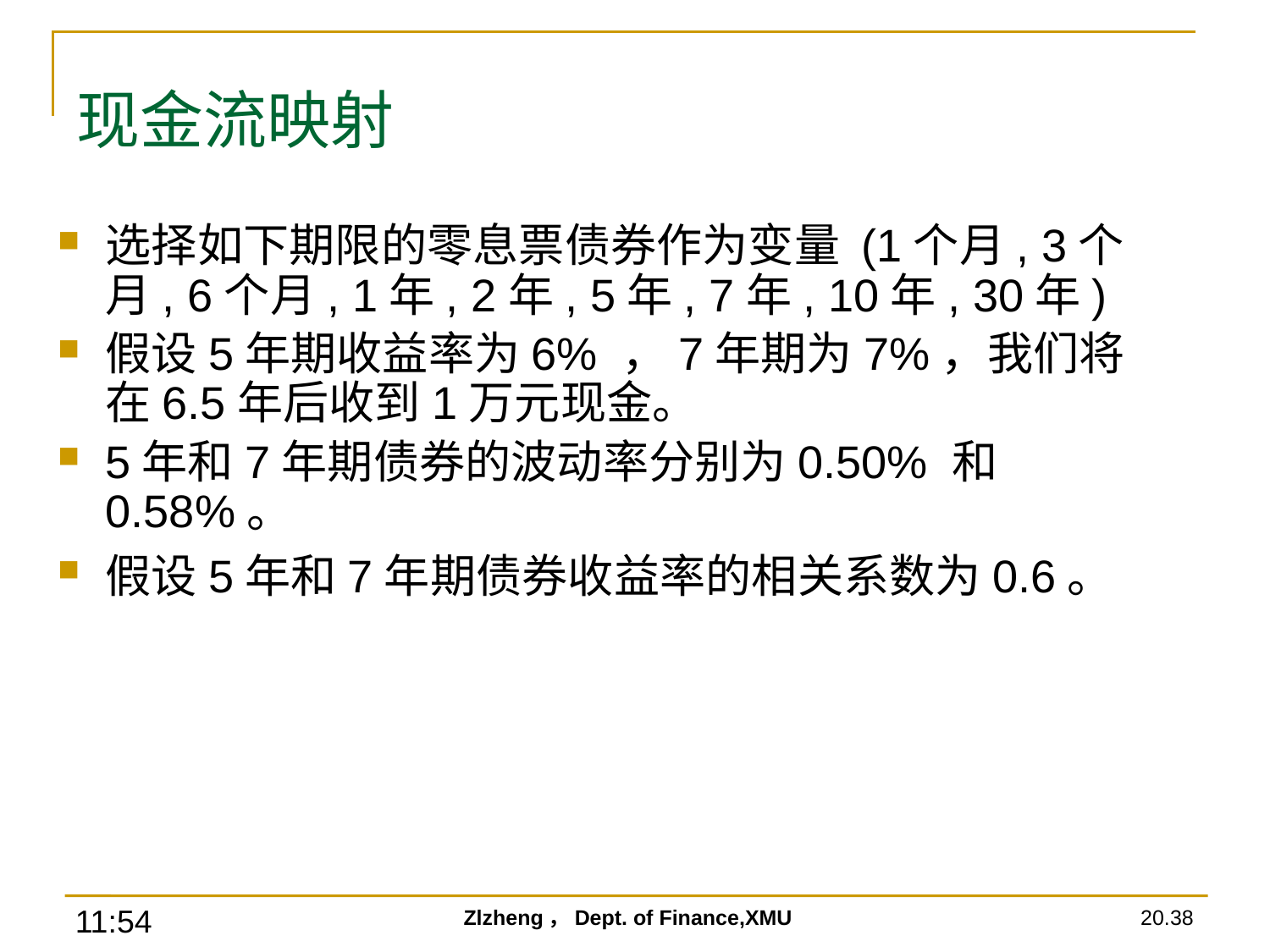

# 现金流映射
选择如下期限的零息票债券作为变量 (1个月, 3个月, 6个月, 1年, 2年, 5年, 7年, 10年, 30年)
假设5年期收益率为6% ，7年期为7%，我们将在6.5年后收到1万元现金。
5年和7年期债券的波动率分别为0.50% 和 0.58%。
假设5年和7年期债券收益率的相关系数为0.6。

Zlzheng，Dept. of Finance,XMU
20.38